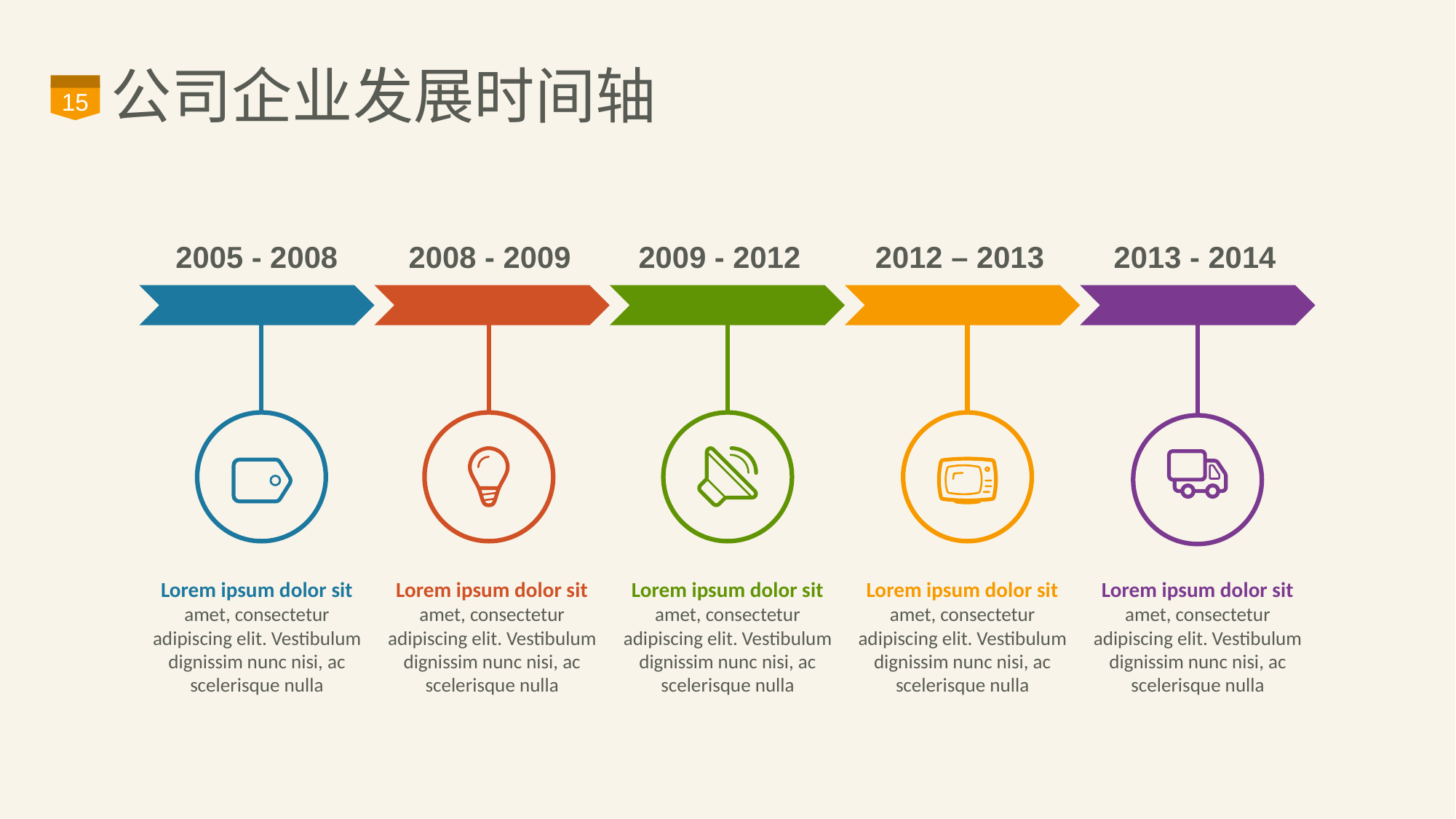

# 公司企业发展时间轴
15
2012 – 2013

2013 - 2014

2005 - 2008

2009 - 2012

2008 - 2009

Lorem ipsum dolor sit amet, consectetur adipiscing elit. Vestibulum dignissim nunc nisi, ac scelerisque nulla
Lorem ipsum dolor sit amet, consectetur adipiscing elit. Vestibulum dignissim nunc nisi, ac scelerisque nulla
Lorem ipsum dolor sit amet, consectetur adipiscing elit. Vestibulum dignissim nunc nisi, ac scelerisque nulla
Lorem ipsum dolor sit amet, consectetur adipiscing elit. Vestibulum dignissim nunc nisi, ac scelerisque nulla
Lorem ipsum dolor sit amet, consectetur adipiscing elit. Vestibulum dignissim nunc nisi, ac scelerisque nulla